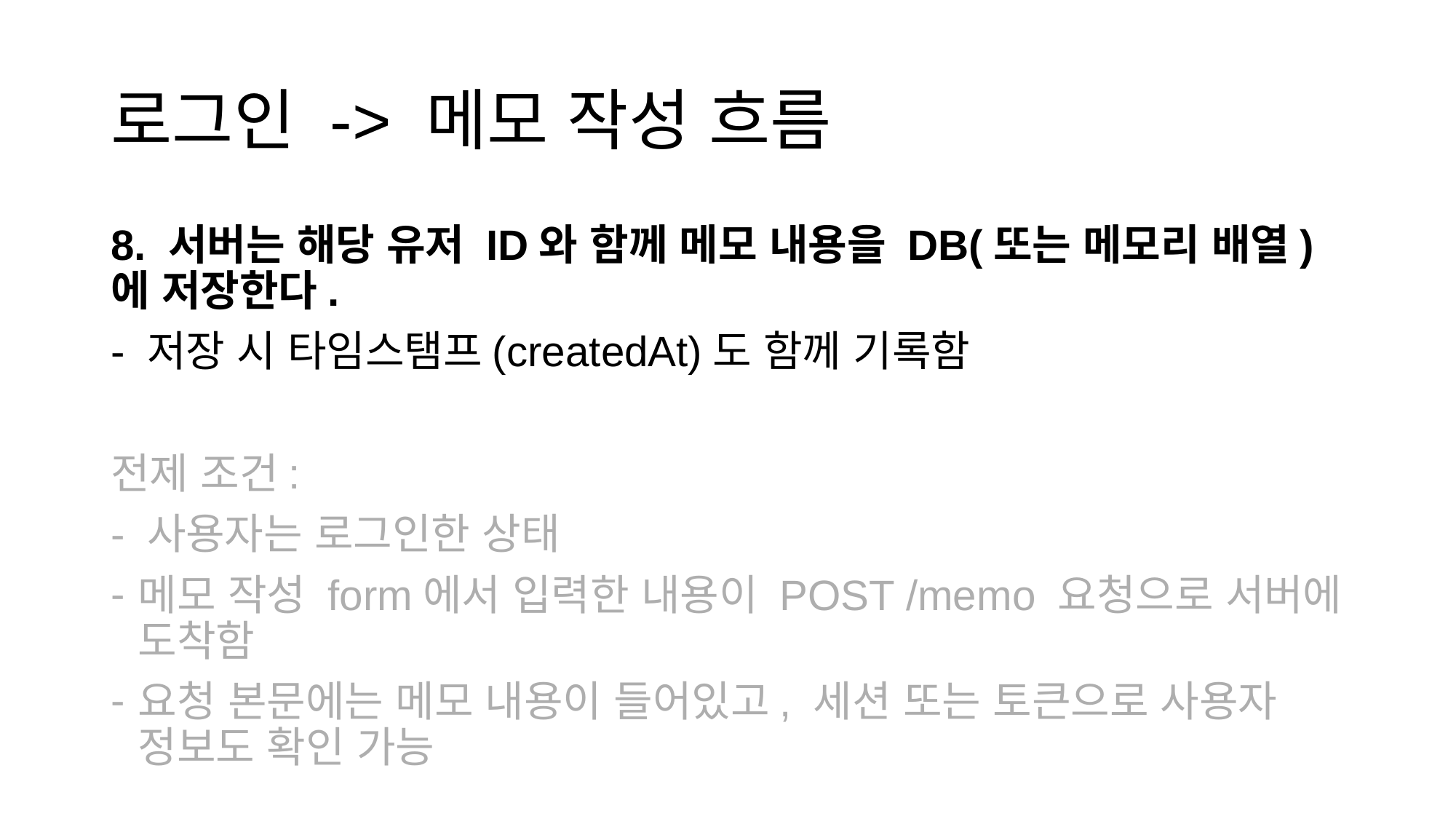

# 로그인 -> 메모 작성 흐름
8. 서버는 해당 유저 ID와 함께 메모 내용을 DB(또는 메모리 배열)에 저장한다.
- 저장 시 타임스탬프(createdAt)도 함께 기록함

전제 조건:
- 사용자는 로그인한 상태
메모 작성 form에서 입력한 내용이 POST /memo 요청으로 서버에 도착함
요청 본문에는 메모 내용이 들어있고, 세션 또는 토큰으로 사용자 정보도 확인 가능